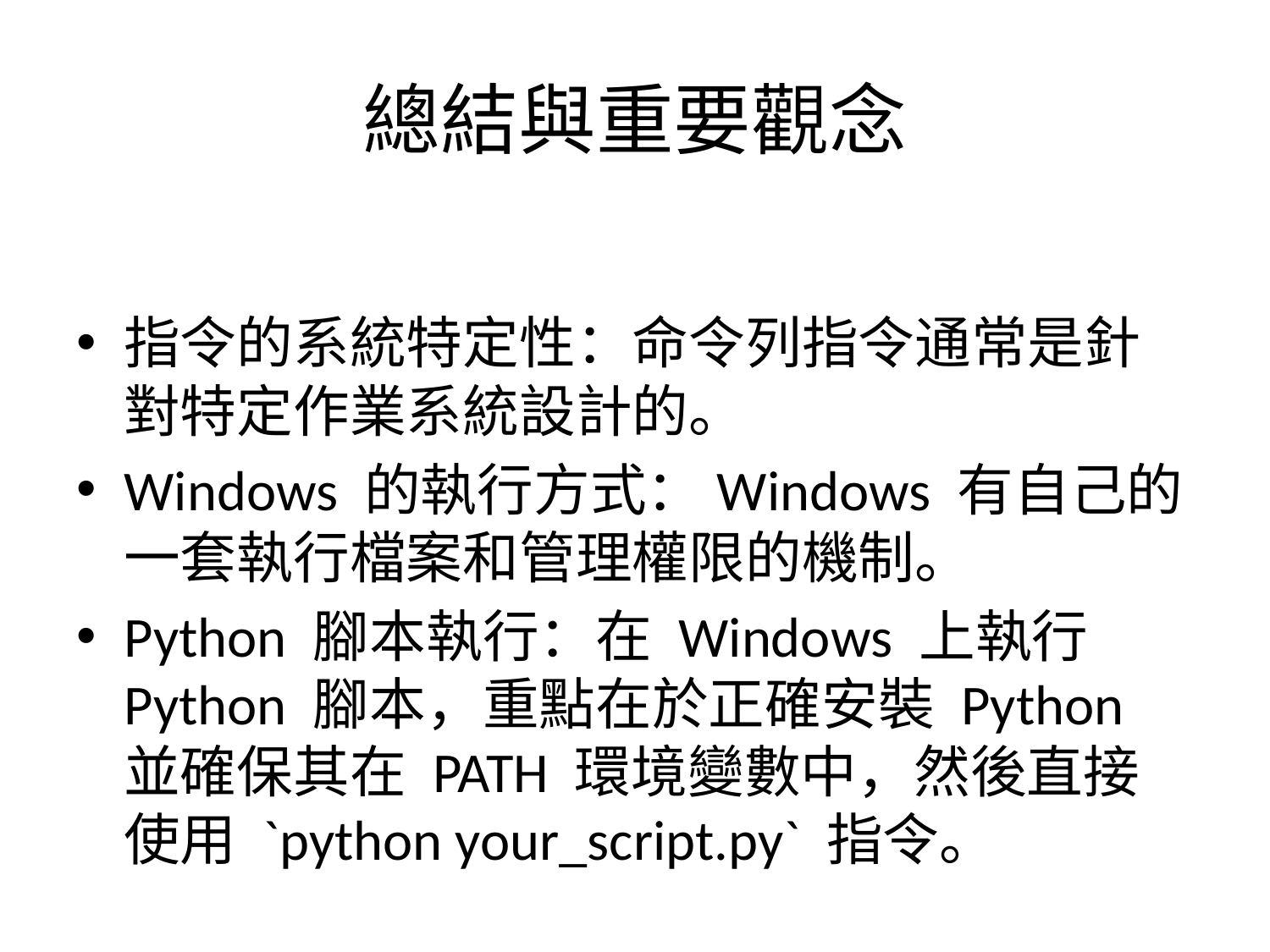

# 總結與重要觀念

指令的系統特定性：命令列指令通常是針對特定作業系統設計的。
Windows 的執行方式：Windows 有自己的一套執行檔案和管理權限的機制。
Python 腳本執行：在 Windows 上執行 Python 腳本，重點在於正確安裝 Python 並確保其在 PATH 環境變數中，然後直接使用 `python your_script.py` 指令。